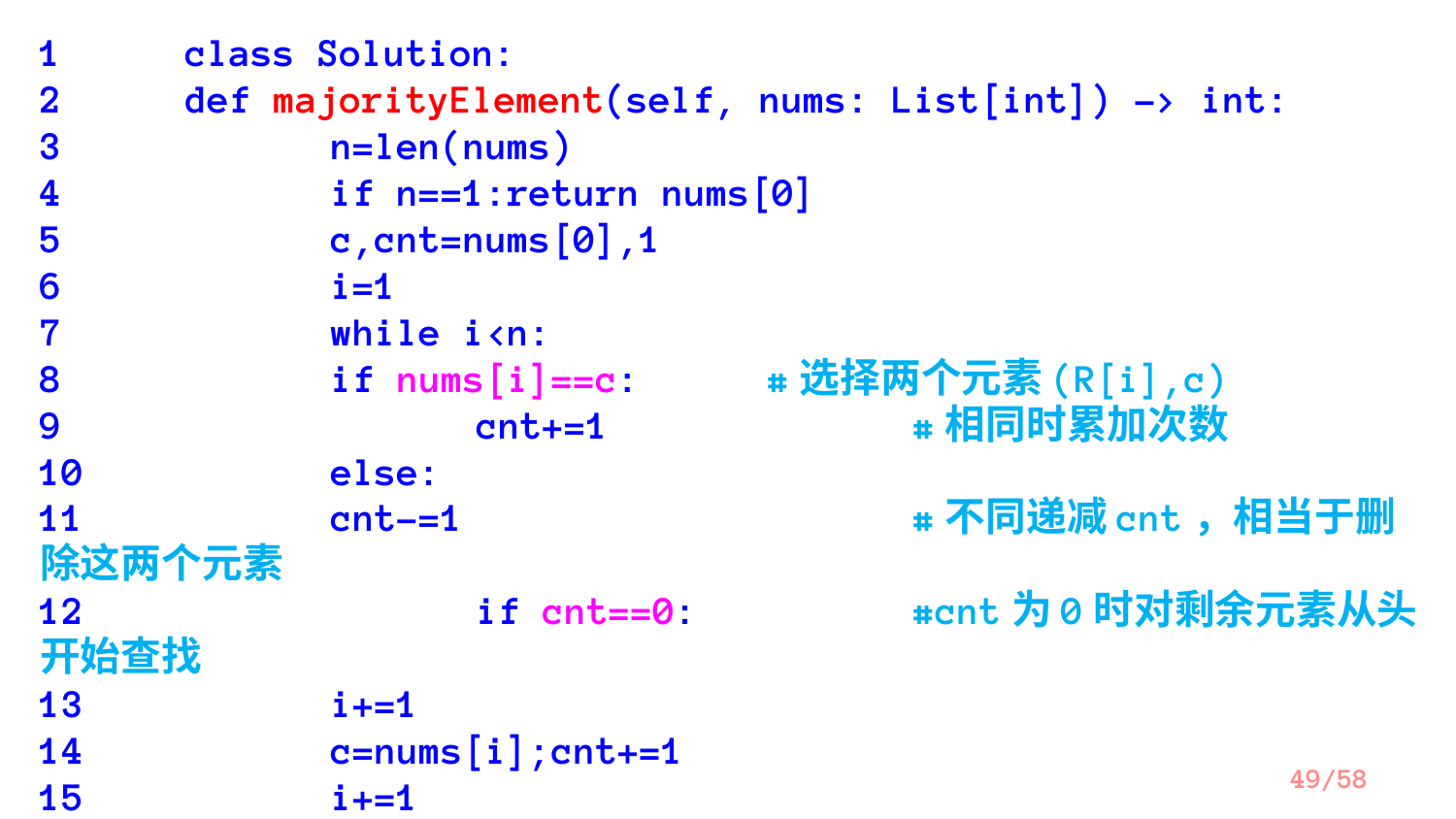

1	class Solution:
2    	def majorityElement(self, nums: List[int]) -> int:
3      	n=len(nums)
4      	if n==1:return nums[0]
5      	c,cnt=nums[0],1
6      	i=1
7      	while i<n:
8         	if nums[i]==c:   	#选择两个元素(R[i],c)
9         		cnt+=1        	#相同时累加次数
10       	else:
11          	cnt-=1  			#不同递减cnt，相当于删除这两个元素
12       		if cnt==0:    	#cnt为0时对剩余元素从头开始查找
13           	i+=1
14           	c=nums[i];cnt+=1
15    		i+=1
16     	return c
49/58